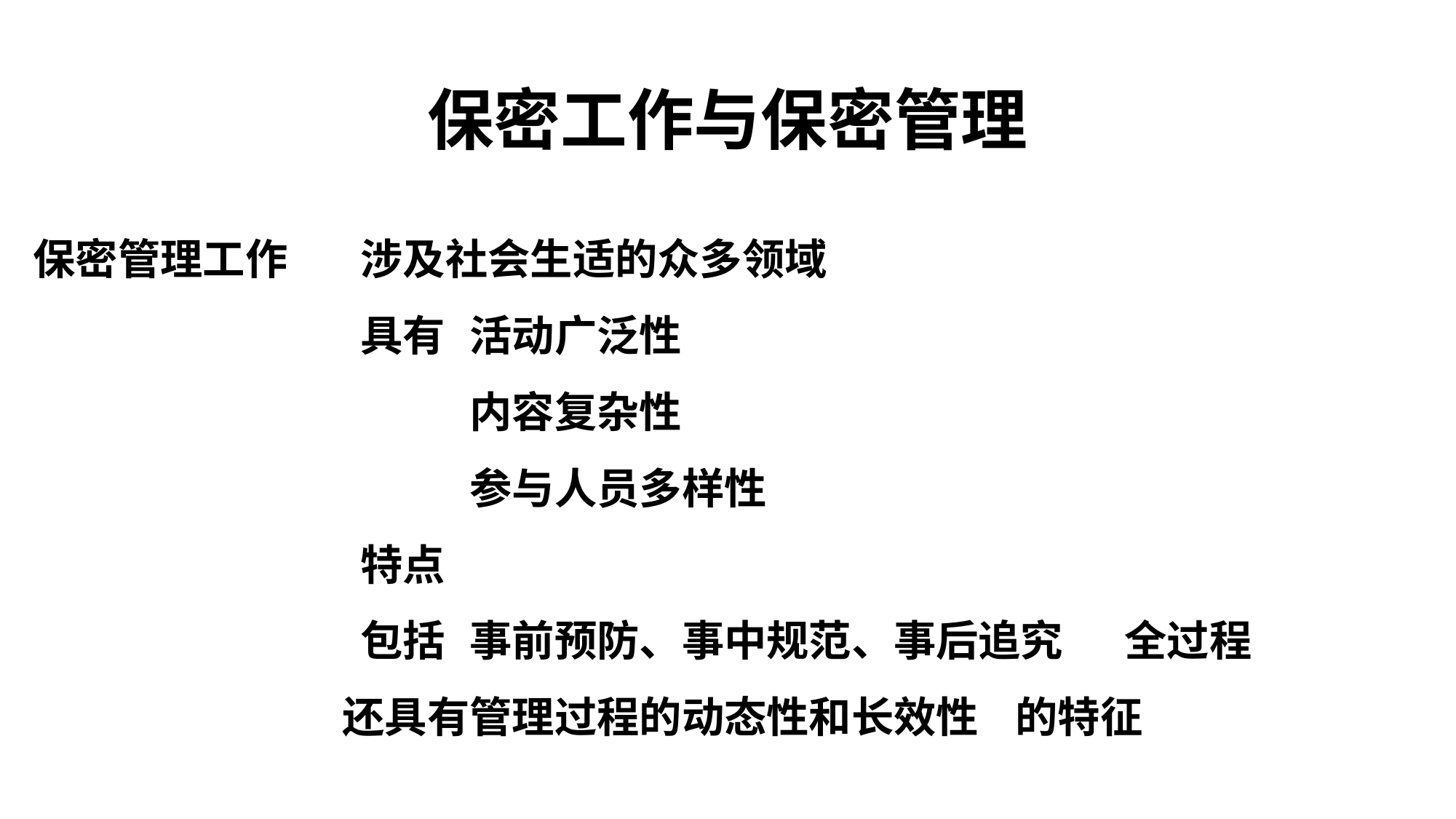

# 保密工作与保密管理
保密管理工作	涉及社会生适的众多领域
			具有	活动广泛性
				内容复杂性
				参与人员多样性
			特点
			包括	事前预防、事中规范、事后追究	全过程
                               还具有	管理过程的动态性和长效性	的特征